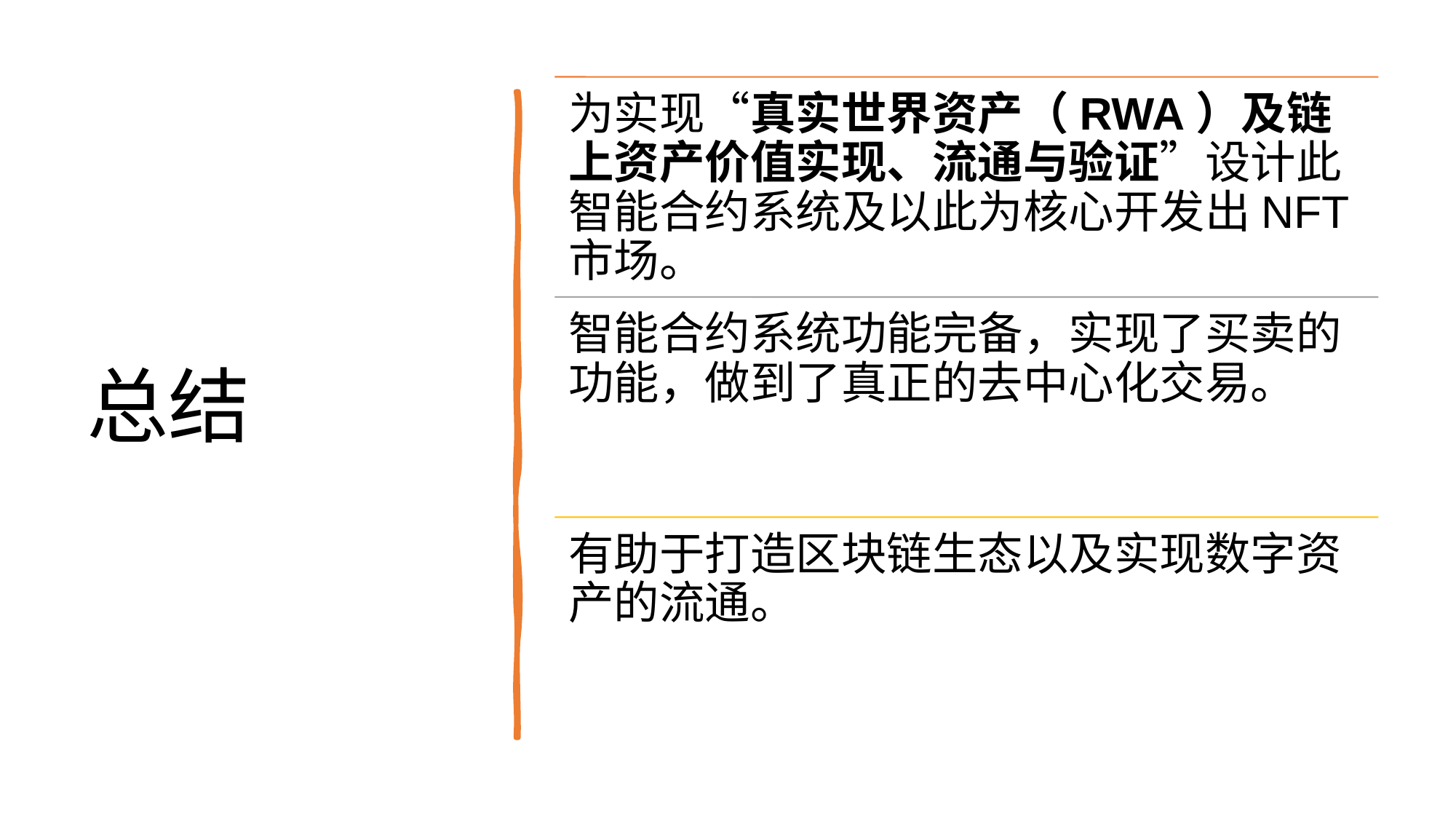

为实现“真实世界资产（RWA）及链上资产价值实现、流通与验证”设计此智能合约系统及以此为核心开发出NFT市场。
智能合约系统功能完备，实现了买卖的功能，做到了真正的去中心化交易。
有助于打造区块链生态以及实现数字资产的流通。
# 总结